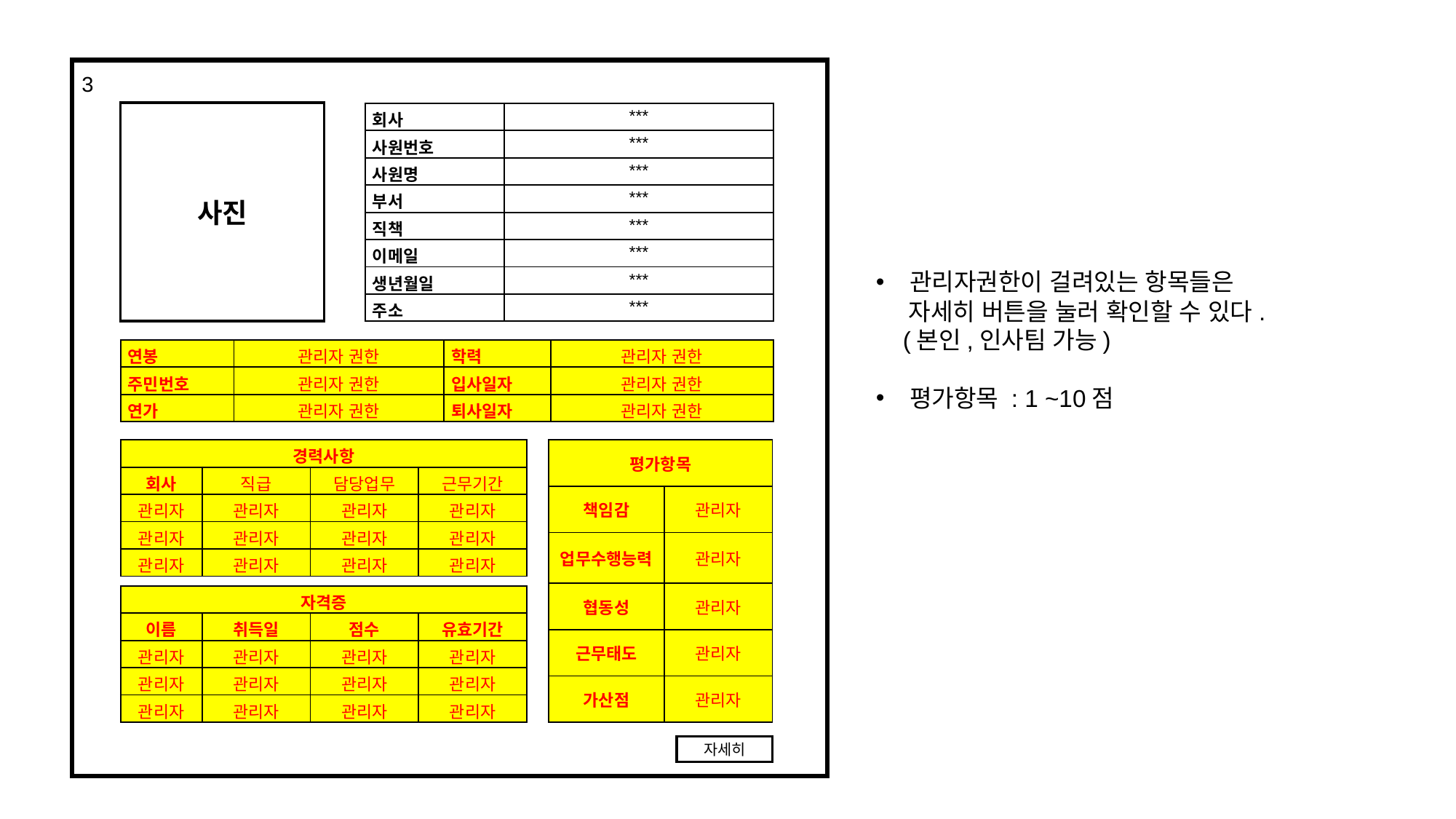

3
사진
| 회사 | \*\*\* |
| --- | --- |
| 사원번호 | \*\*\* |
| 사원명 | \*\*\* |
| 부서 | \*\*\* |
| 직책 | \*\*\* |
| 이메일 | \*\*\* |
| 생년월일 | \*\*\* |
| 주소 | \*\*\* |
관리자권한이 걸려있는 항목들은
    자세히 버튼을 눌러 확인할 수 있다.
    (본인,인사팀 가능)

평가항목 : 1 ~10점

| 연봉 | 관리자 권한 | 학력 | 관리자 권한 |
| --- | --- | --- | --- |
| 주민번호 | 관리자 권한 | 입사일자 | 관리자 권한 |
| 연가 | 관리자 권한 | 퇴사일자 | 관리자 권한 |
| 경력사항 |  |  |  |
| --- | --- | --- | --- |
| 회사 | 직급 | 담당업무 | 근무기간 |
| 관리자 | 관리자 | 관리자 | 관리자 |
| 관리자 | 관리자 | 관리자 | 관리자 |
| 관리자 | 관리자 | 관리자 | 관리자 |
| 평가항목 |  |
| --- | --- |
| 책임감 | 관리자 |
| 업무수행능력 | 관리자 |
| 협동성 | 관리자 |
| 근무태도 | 관리자 |
| 가산점 | 관리자 |
| 자격증 |  |  |  |
| --- | --- | --- | --- |
| 이름 | 취득일 | 점수 | 유효기간 |
| 관리자 | 관리자 | 관리자 | 관리자 |
| 관리자 | 관리자 | 관리자 | 관리자 |
| 관리자 | 관리자 | 관리자 | 관리자 |
자세히